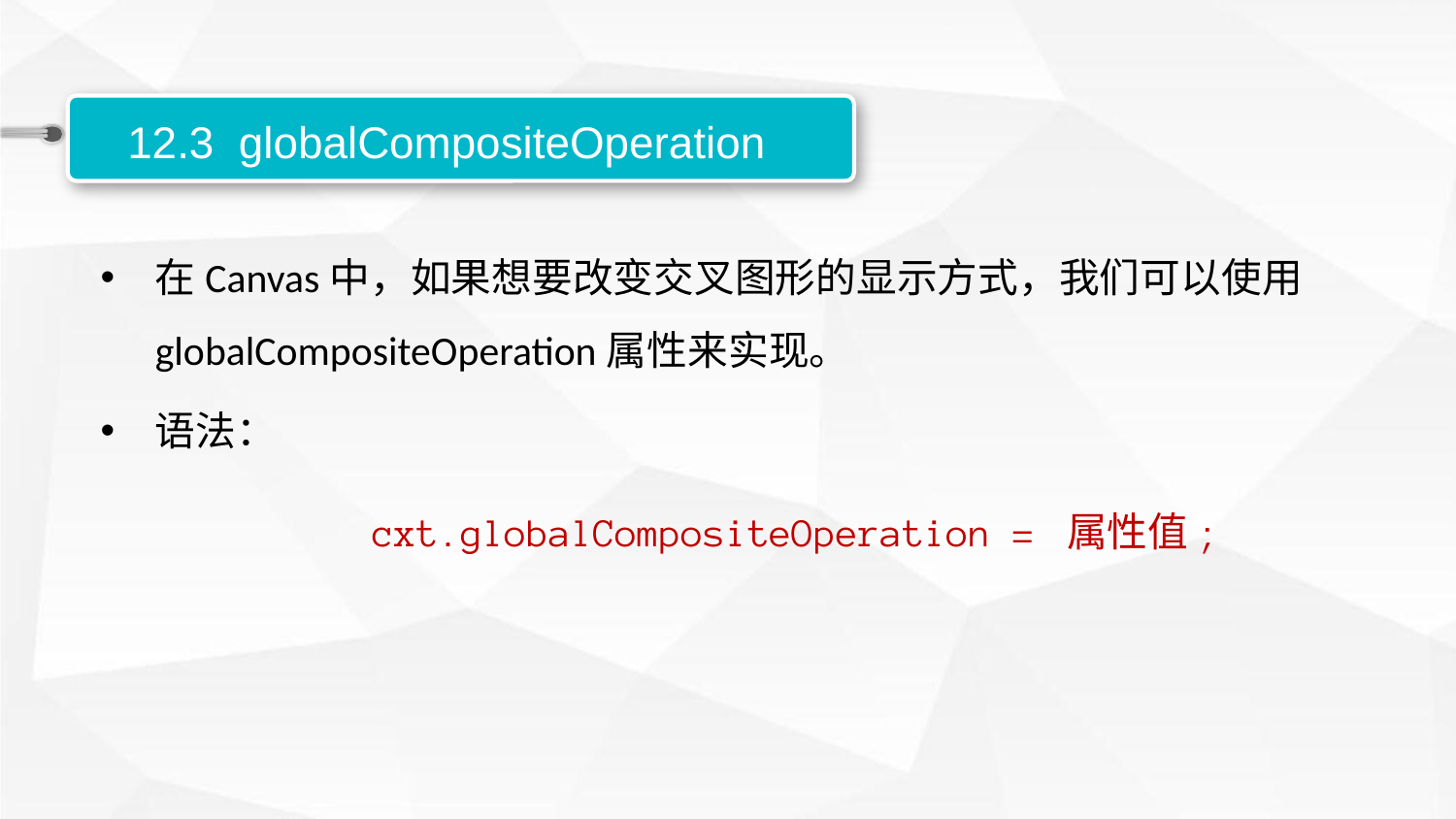

12.3  globalCompositeOperation

在Canvas中，如果想要改变交叉图形的显示方式，我们可以使用globalCompositeOperation属性来实现。
语法：
cxt.globalCompositeOperation = 属性值;